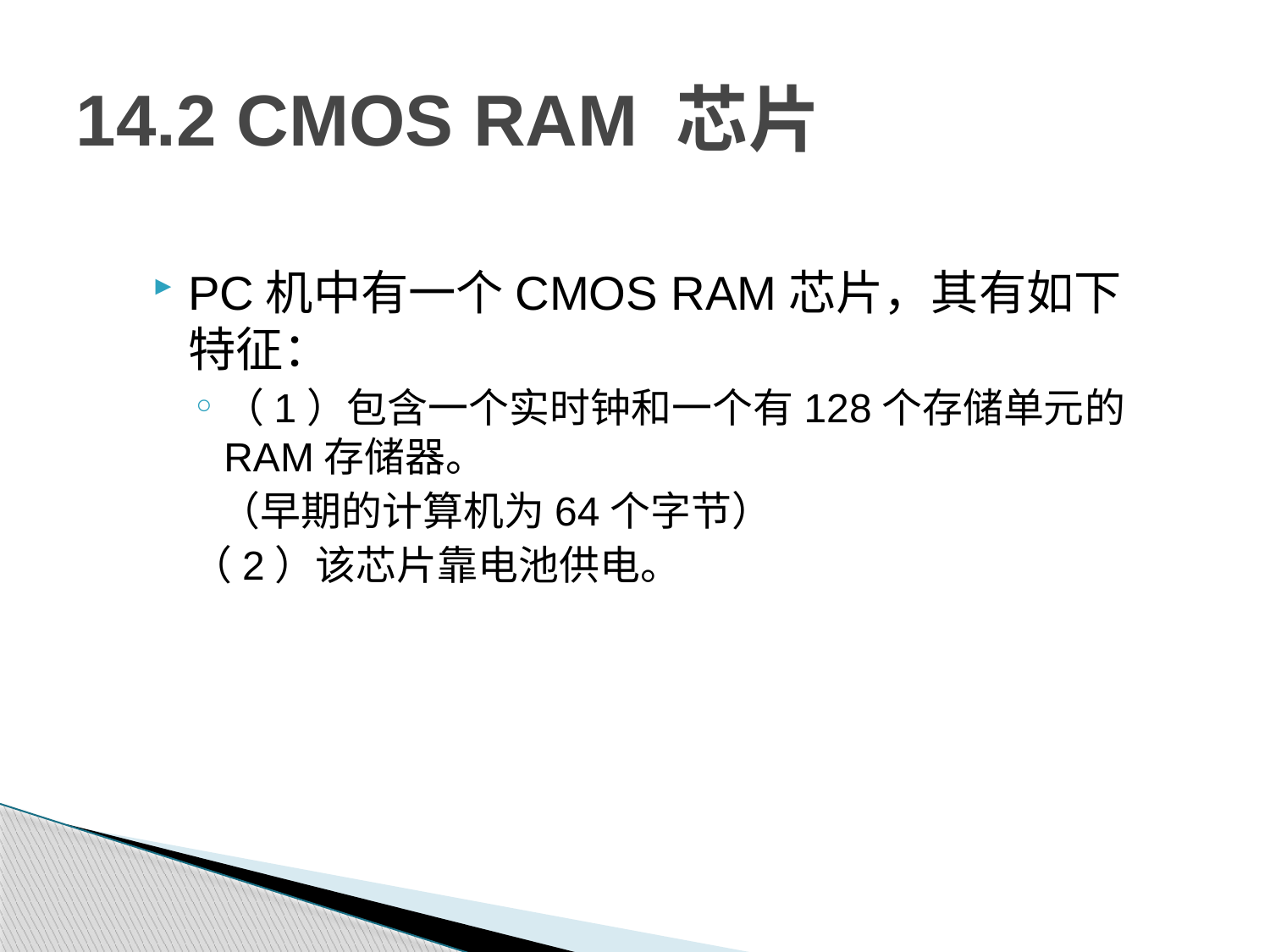

# 14.2 CMOS RAM 芯片
PC机中有一个CMOS RAM芯片，其有如下特征：
（1）包含一个实时钟和一个有128个存储单元的RAM存储器。
  （早期的计算机为64个字节）
（2）该芯片靠电池供电。